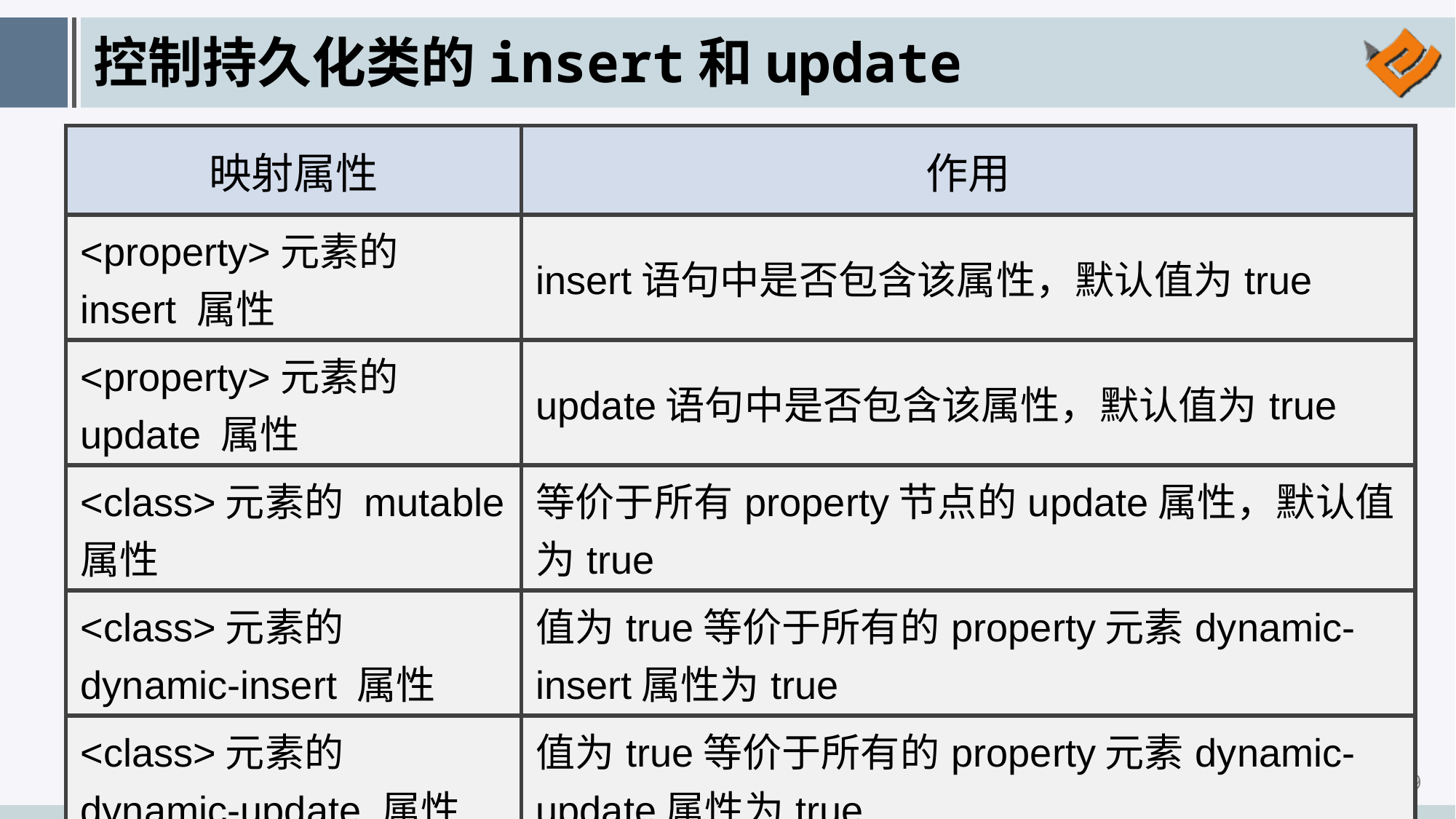

# 控制持久化类的insert和update
| 映射属性 | 作用 |
| --- | --- |
| <property>元素的 insert 属性 | insert语句中是否包含该属性，默认值为true |
| <property>元素的 update 属性 | update语句中是否包含该属性，默认值为true |
| <class>元素的 mutable 属性 | 等价于所有property节点的update属性，默认值为true |
| <class>元素的 dynamic-insert 属性 | 值为true等价于所有的property元素dynamic-insert属性为true |
| <class>元素的 dynamic-update 属性 | 值为true等价于所有的property元素dynamic-update属性为true |